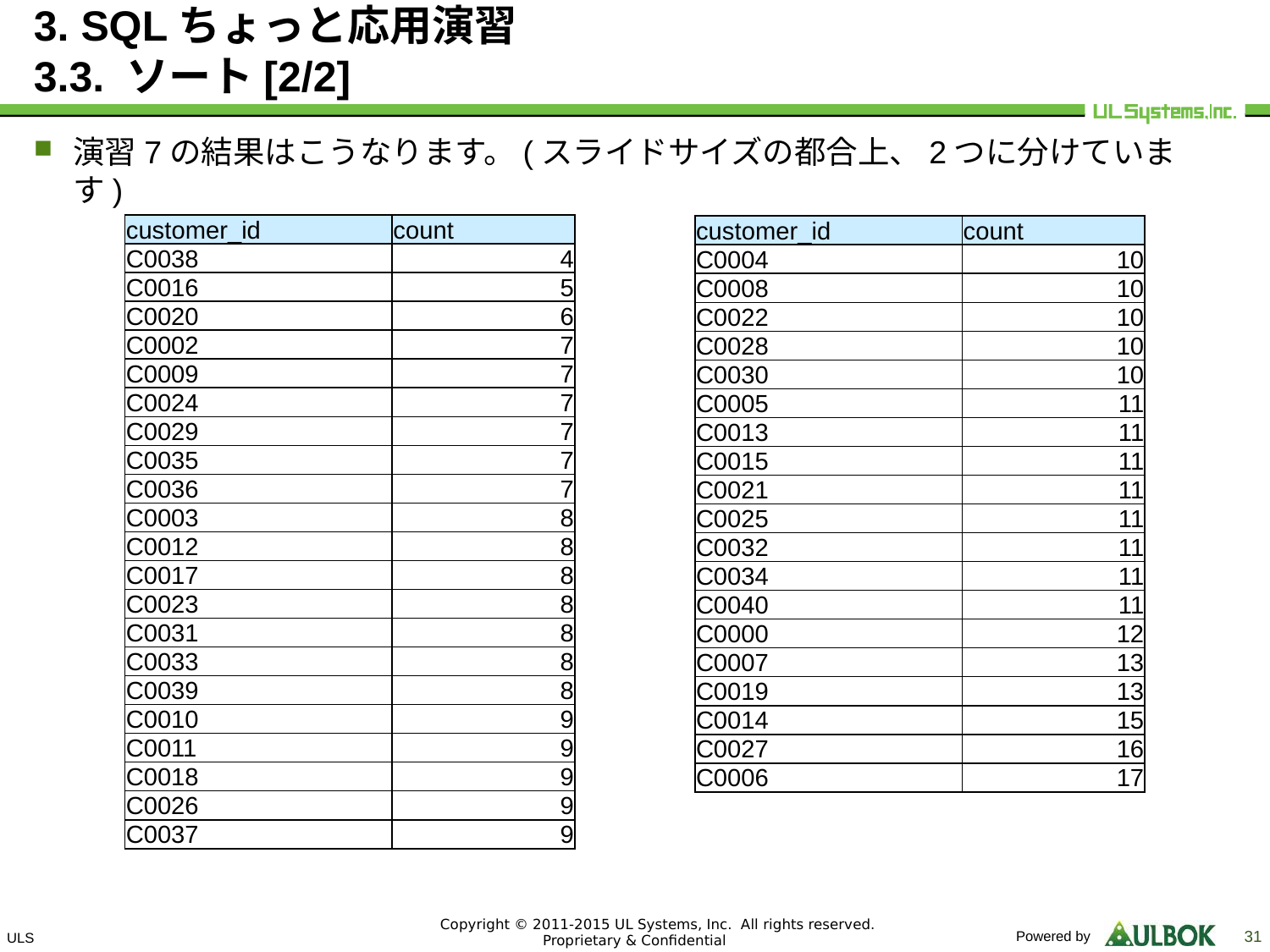

# 3. SQLちょっと応用演習 3.3. ソート[2/2]
演習7の結果はこうなります。(スライドサイズの都合上、2つに分けています)

| customer\_id | count |
| --- | --- |
| C0038 | 4 |
| C0016 | 5 |
| C0020 | 6 |
| C0002 | 7 |
| C0009 | 7 |
| C0024 | 7 |
| C0029 | 7 |
| C0035 | 7 |
| C0036 | 7 |
| C0003 | 8 |
| C0012 | 8 |
| C0017 | 8 |
| C0023 | 8 |
| C0031 | 8 |
| C0033 | 8 |
| C0039 | 8 |
| C0010 | 9 |
| C0011 | 9 |
| C0018 | 9 |
| C0026 | 9 |
| C0037 | 9 |
| customer\_id | count |
| --- | --- |
| C0004 | 10 |
| C0008 | 10 |
| C0022 | 10 |
| C0028 | 10 |
| C0030 | 10 |
| C0005 | 11 |
| C0013 | 11 |
| C0015 | 11 |
| C0021 | 11 |
| C0025 | 11 |
| C0032 | 11 |
| C0034 | 11 |
| C0040 | 11 |
| C0000 | 12 |
| C0007 | 13 |
| C0019 | 13 |
| C0014 | 15 |
| C0027 | 16 |
| C0006 | 17 |